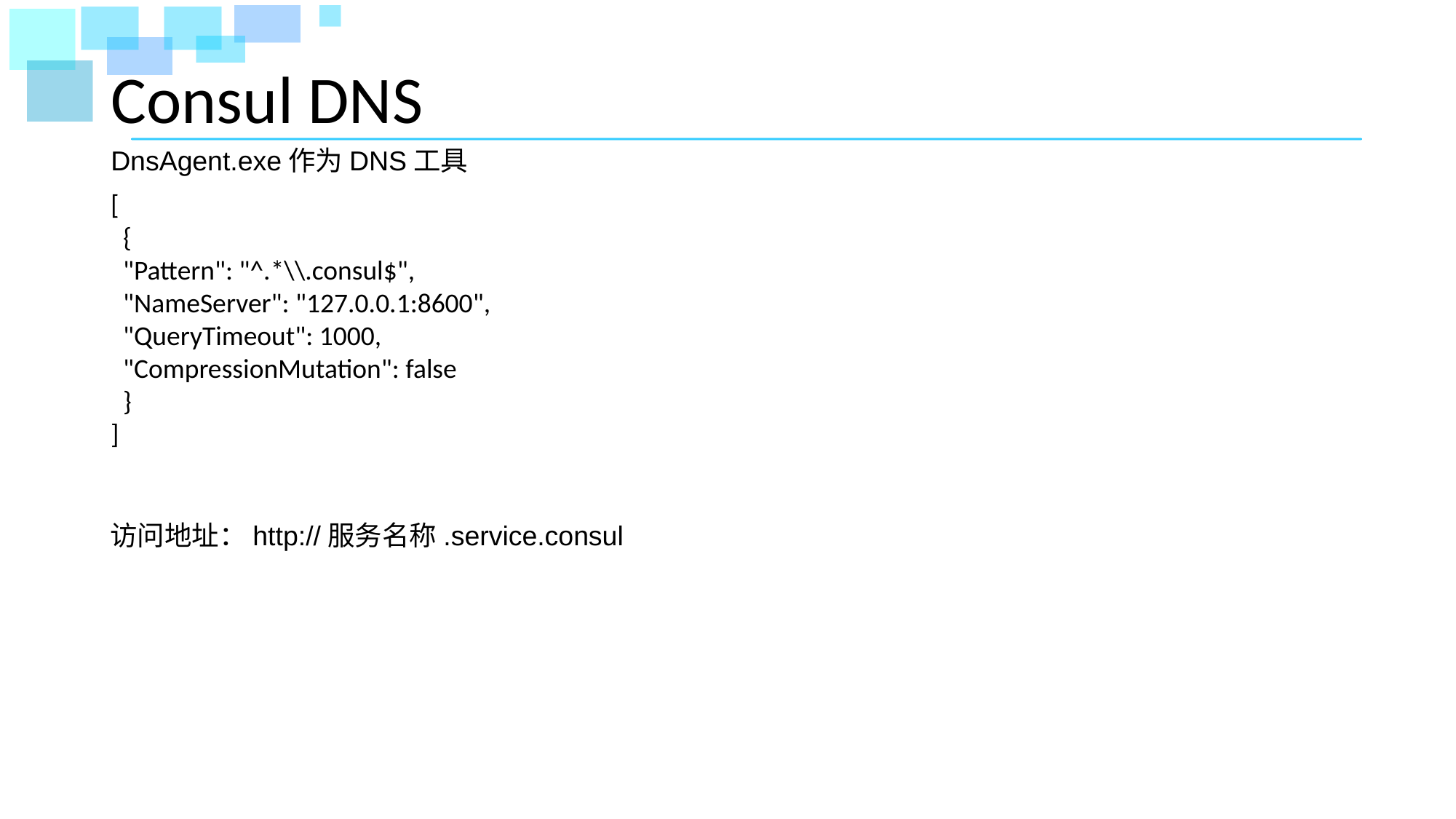

# Consul DNS
DnsAgent.exe作为DNS工具
[
  {
  "Pattern": "^.*\\.consul$",
  "NameServer": "127.0.0.1:8600",
  "QueryTimeout": 1000,
  "CompressionMutation": false
  }
]
访问地址：http://服务名称.service.consul